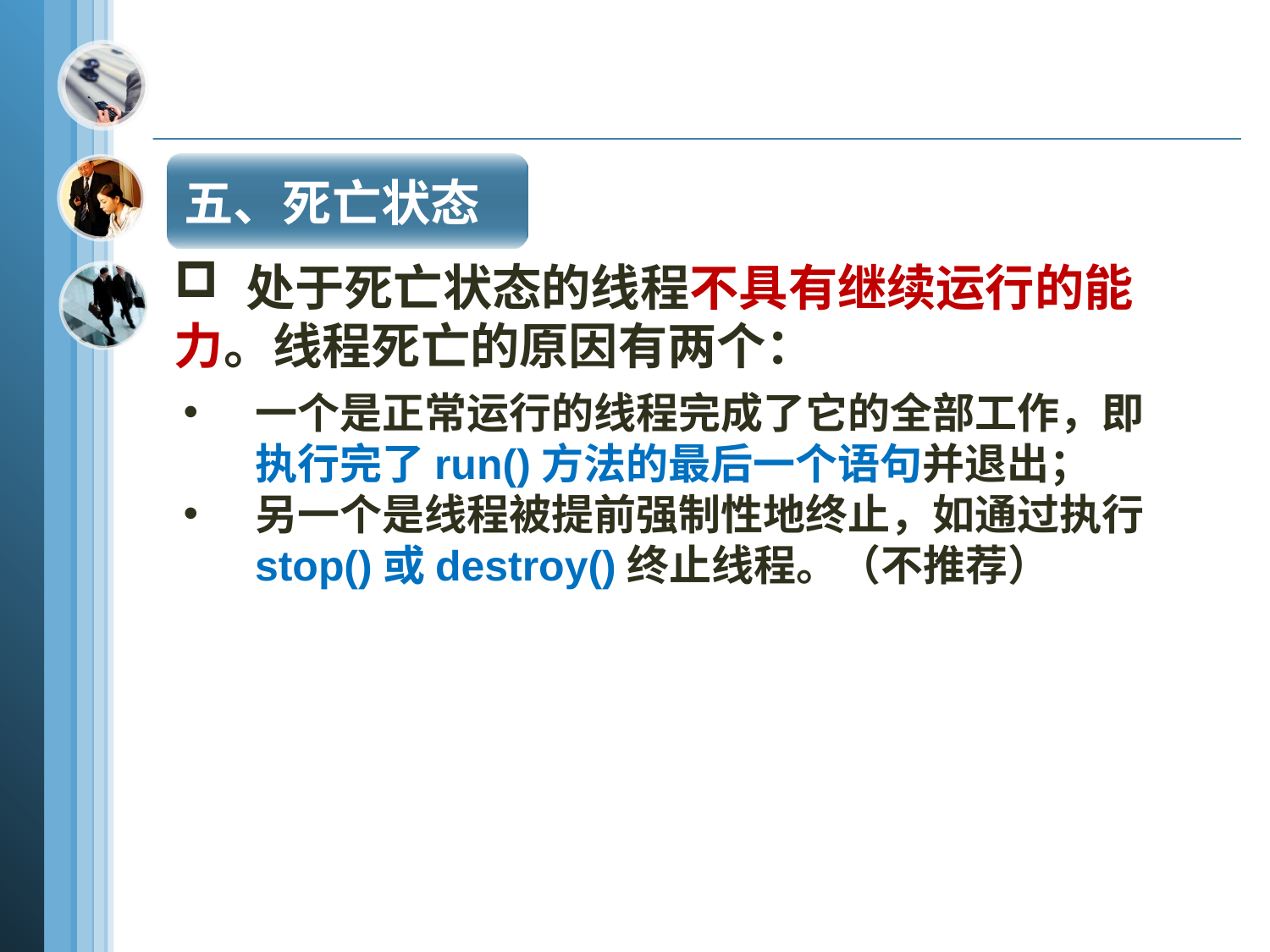

五、死亡状态

处于死亡状态的线程不具有继续运行的能
力。线程死亡的原因有两个：
一个是正常运行的线程完成了它的全部工作，即执行完了run()方法的最后一个语句并退出；
另一个是线程被提前强制性地终止，如通过执行stop()或destroy()终止线程。（不推荐）